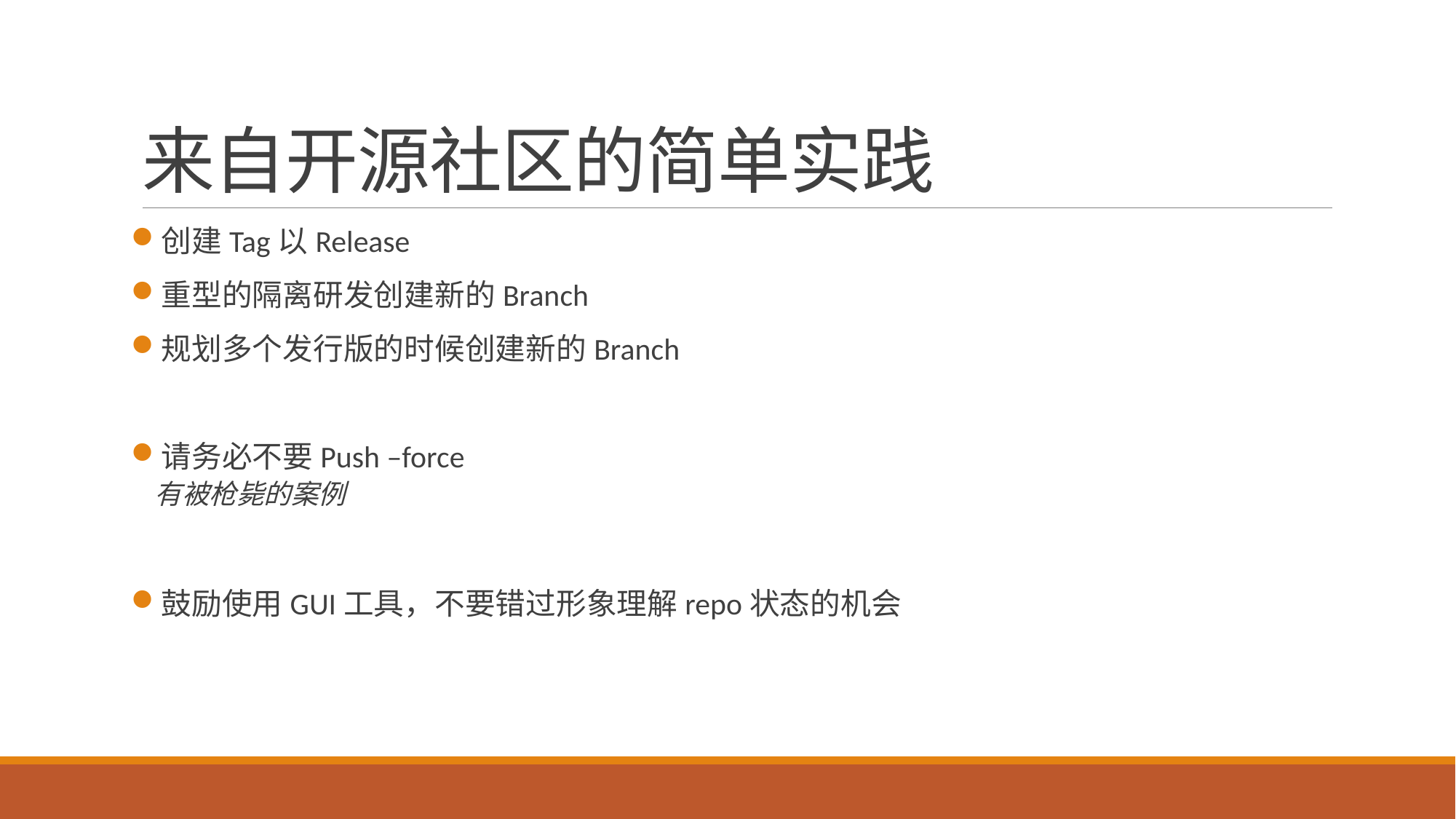

# 来自开源社区的简单实践
创建Tag以Release
重型的隔离研发创建新的Branch
规划多个发行版的时候创建新的Branch

请务必不要Push –force
有被枪毙的案例

鼓励使用GUI工具，不要错过形象理解repo状态的机会